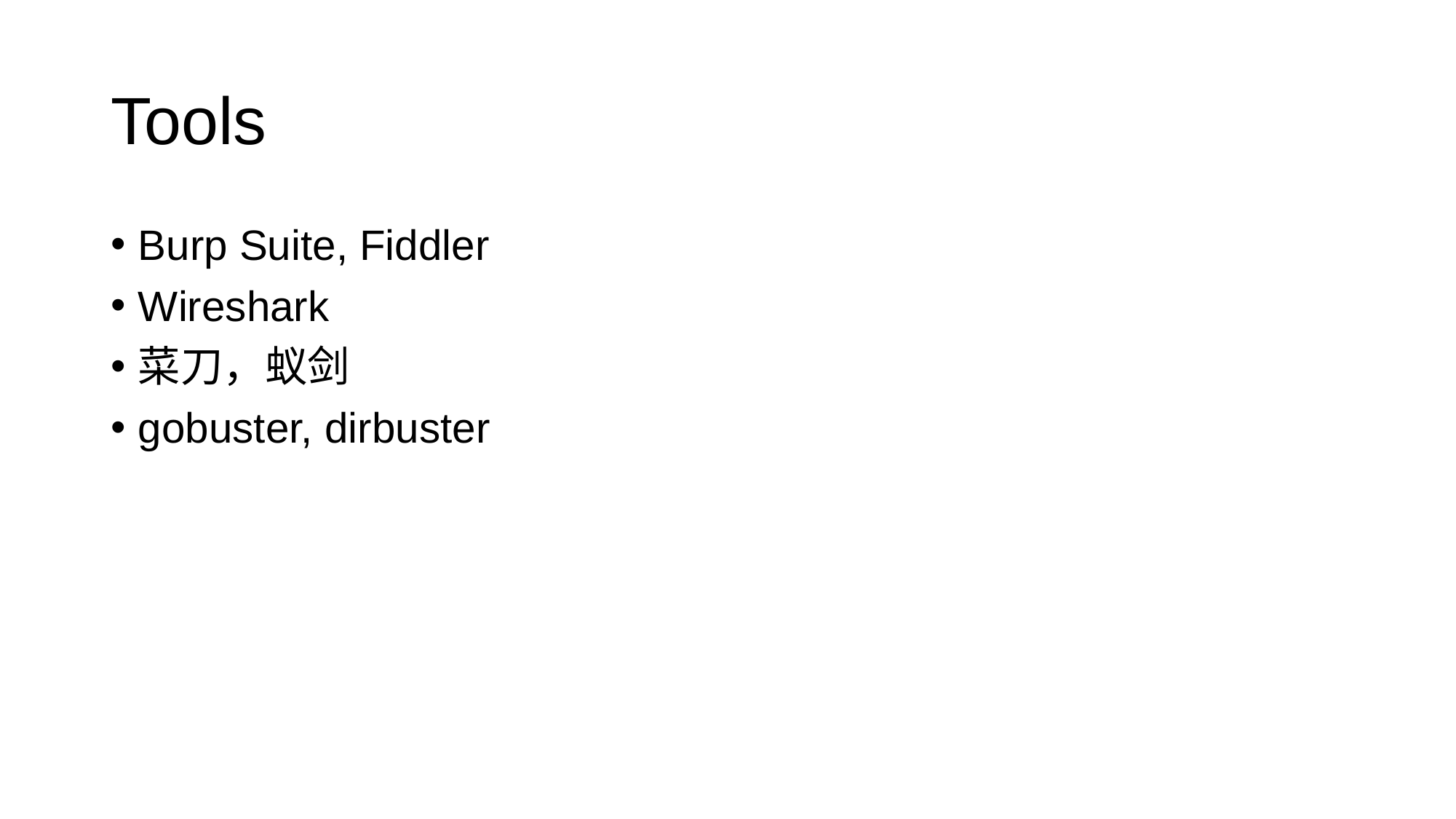

# Tools
Burp Suite, Fiddler
Wireshark
菜刀，蚁剑
gobuster, dirbuster